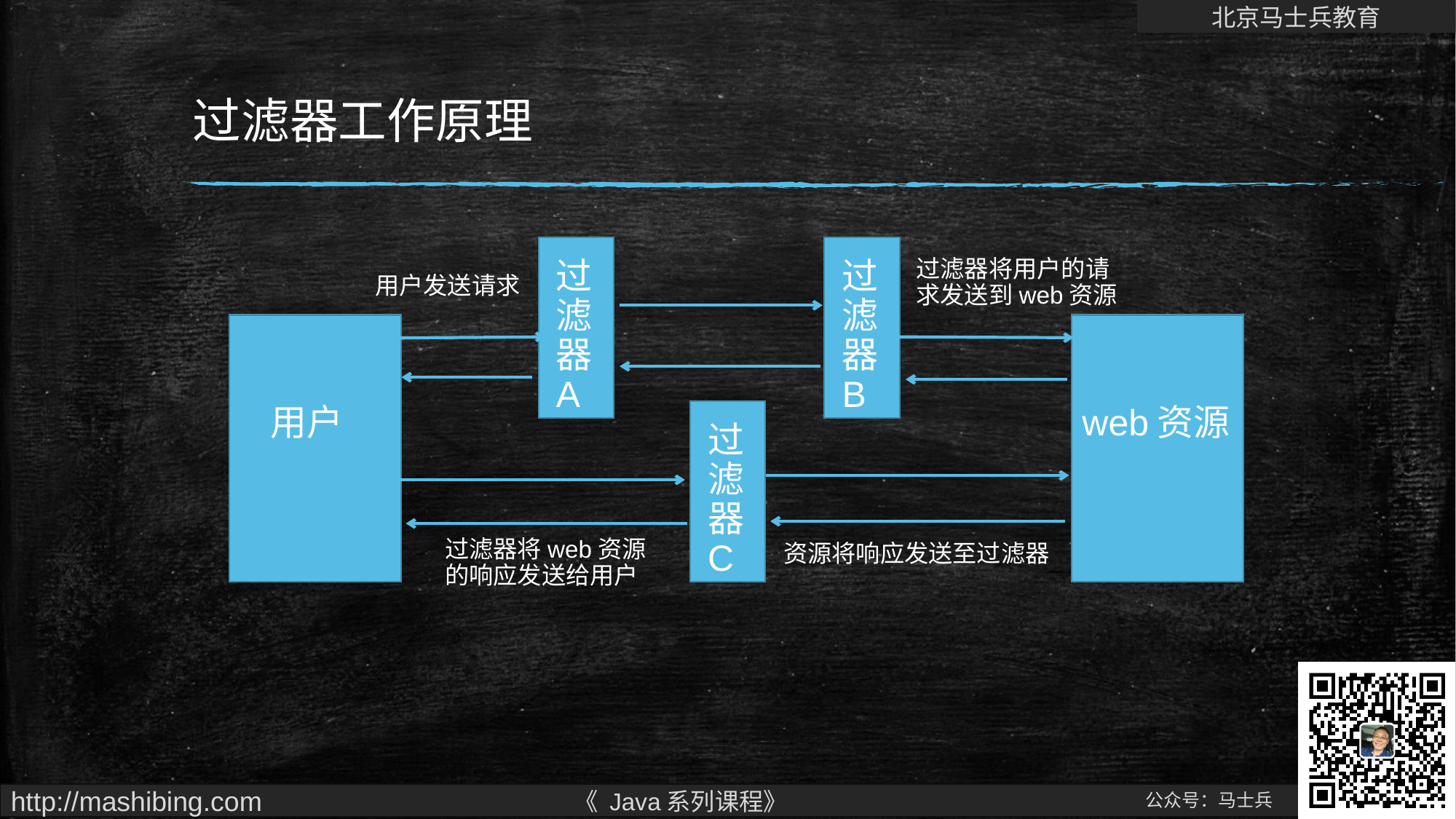

# 过滤器工作原理

过滤器将用户的请求发送到web资源
过滤器A
过滤器B
用户发送请求

用户
web资源

过滤器C
过滤器将web资源的响应发送给用户
资源将响应发送至过滤器